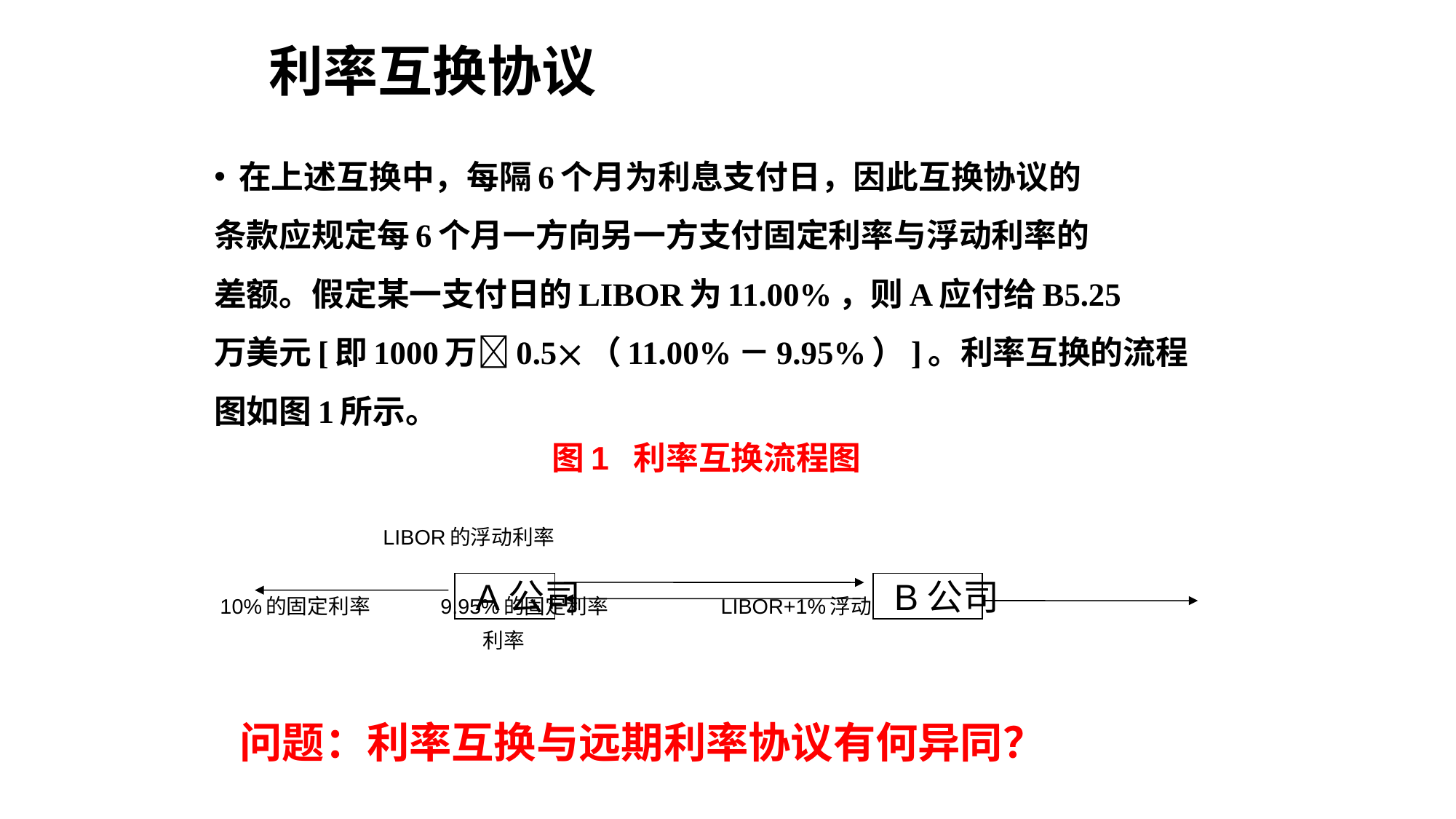

利率互换协议
在上述互换中，每隔6个月为利息支付日，因此互换协议的
条款应规定每6个月一方向另一方支付固定利率与浮动利率的
差额。假定某一支付日的LIBOR为11.00%，则A应付给B5.25
万美元[即1000万×0.5×（11.00%－9.95%）]。利率互换的流程
图如图1所示。
图1  利率互换流程图

                             LIBOR的浮动利率

 10%的固定利率              9.95%的固定利率                       LIBOR+1%浮动
                                                        利率
 A公司
 B公司

问题：利率互换与远期利率协议有何异同？